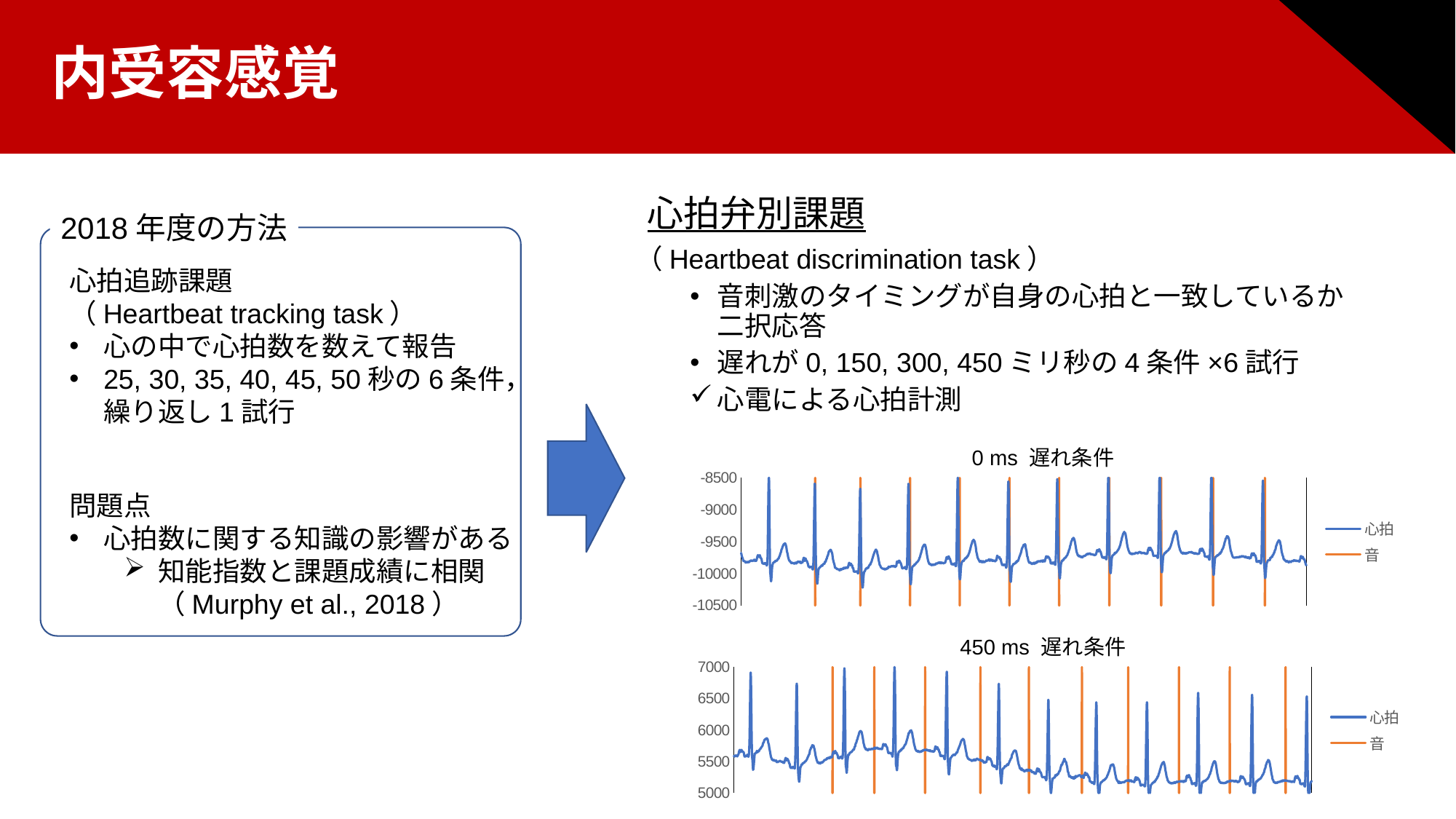

内受容感覚
心拍弁別課題
2018年度の方法

（Heartbeat discrimination task）
音刺激のタイミングが自身の心拍と一致しているか二択応答
遅れが0, 150, 300, 450ミリ秒の4条件×6試行
心電による心拍計測

心拍追跡課題
（Heartbeat tracking task）
心の中で心拍数を数えて報告
25, 30, 35, 40, 45, 50秒の6条件，繰り返し1試行

0 ms 遅れ条件

### Chart

| Category | 心拍 | 音 |
|---|---|---|
問題点
心拍数に関する知識の影響がある
知能指数と課題成績に相関（Murphy et al., 2018）
450 ms 遅れ条件

### Chart

| Category | 心拍 | 音 |
|---|---|---|